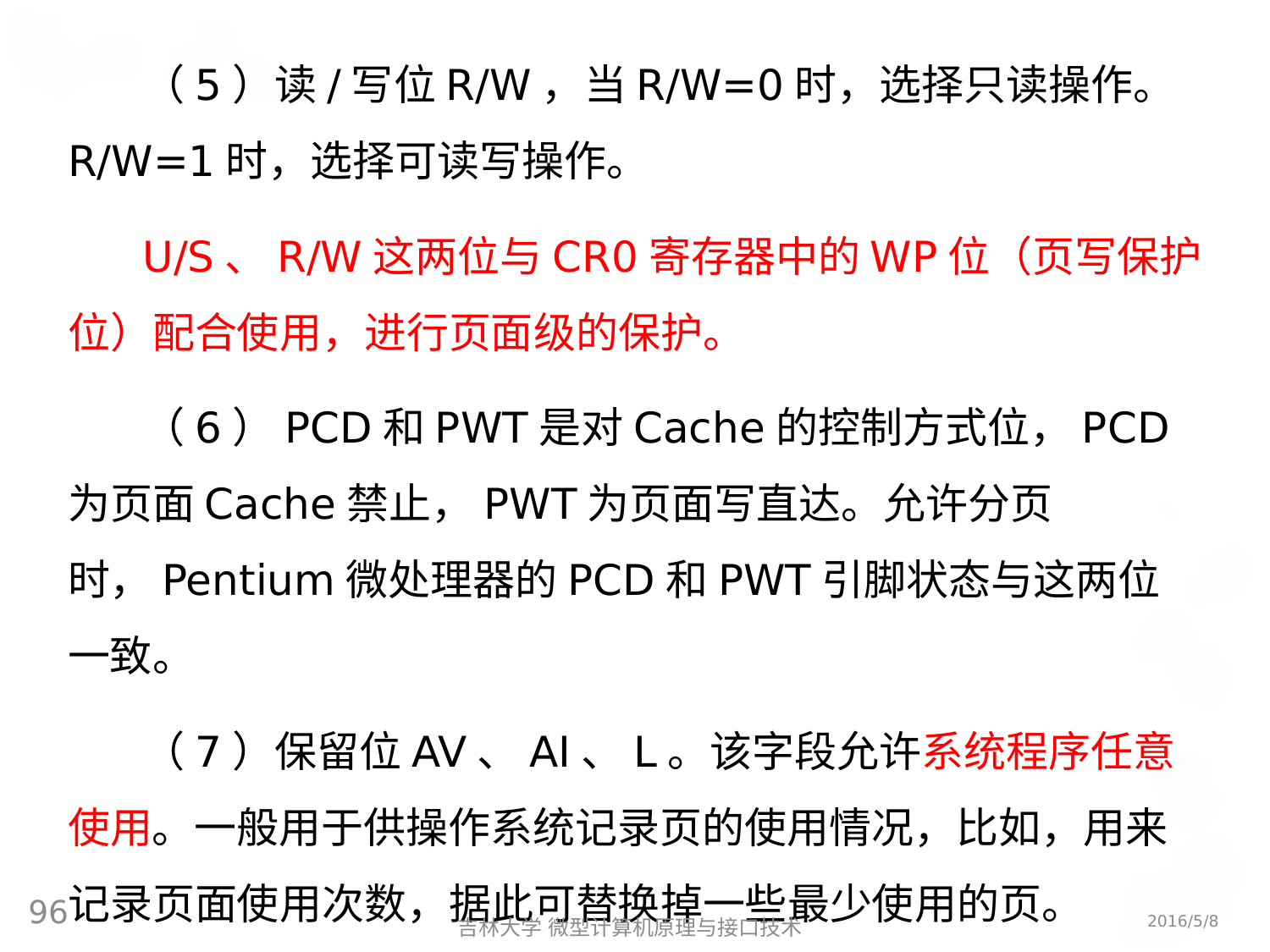

（5）读/写位R/W，当R/W=0时，选择只读操作。R/W=1时，选择可读写操作。
U/S、R/W这两位与CR0寄存器中的WP位（页写保护位）配合使用，进行页面级的保护。
（6）PCD和PWT是对Cache的控制方式位，PCD为页面Cache禁止，PWT为页面写直达。允许分页时，Pentium微处理器的PCD和PWT引脚状态与这两位一致。
（7）保留位AV、AI、L。该字段允许系统程序任意使用。一般用于供操作系统记录页的使用情况，比如，用来记录页面使用次数，据此可替换掉一些最少使用的页。
96
2016/5/8
吉林大学 微型计算机原理与接口技术